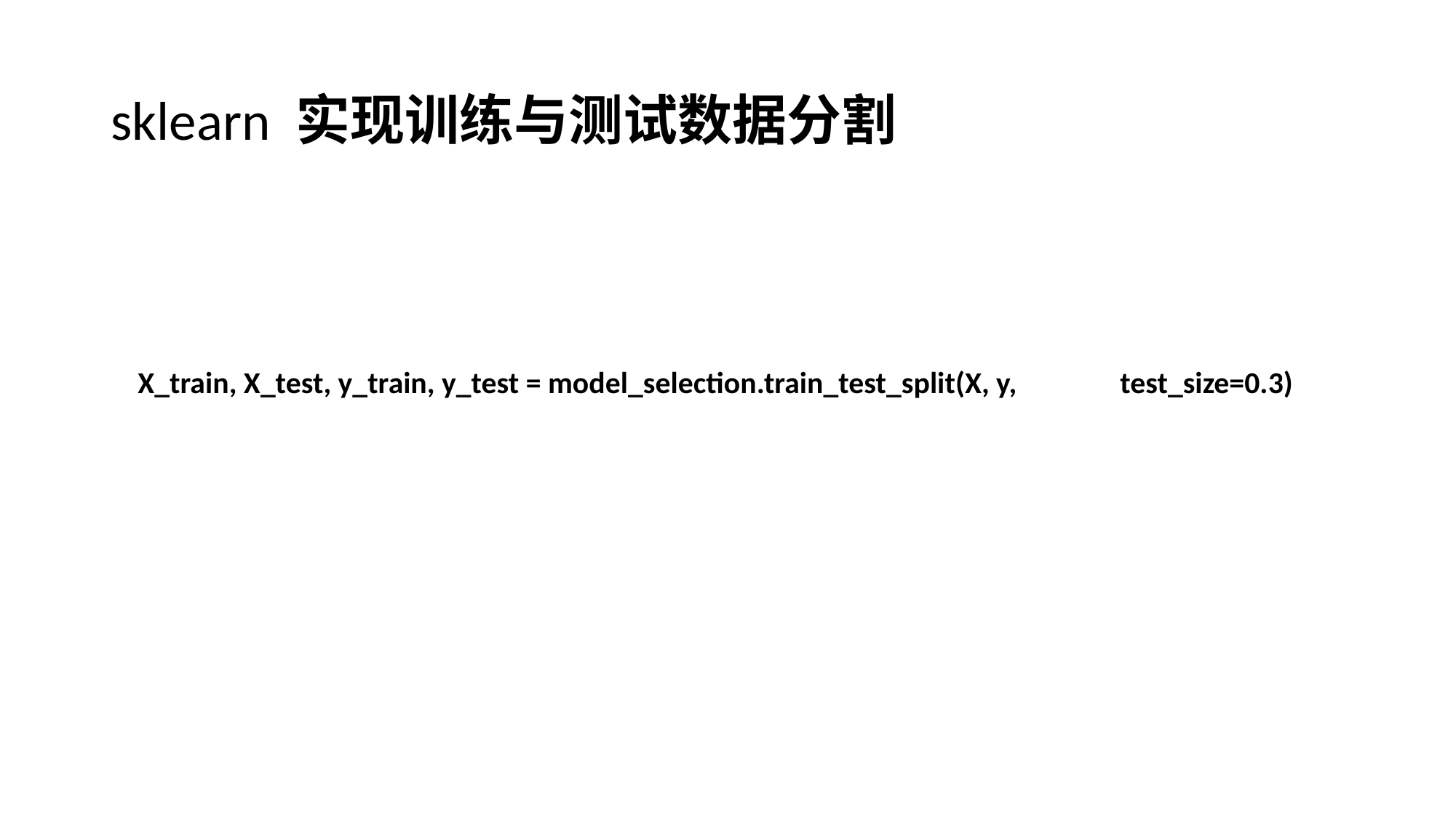

# sklearn 实现训练与测试数据分割

X_train, X_test, y_train, y_test = model_selection.train_test_split(X, y, 	test_size=0.3)